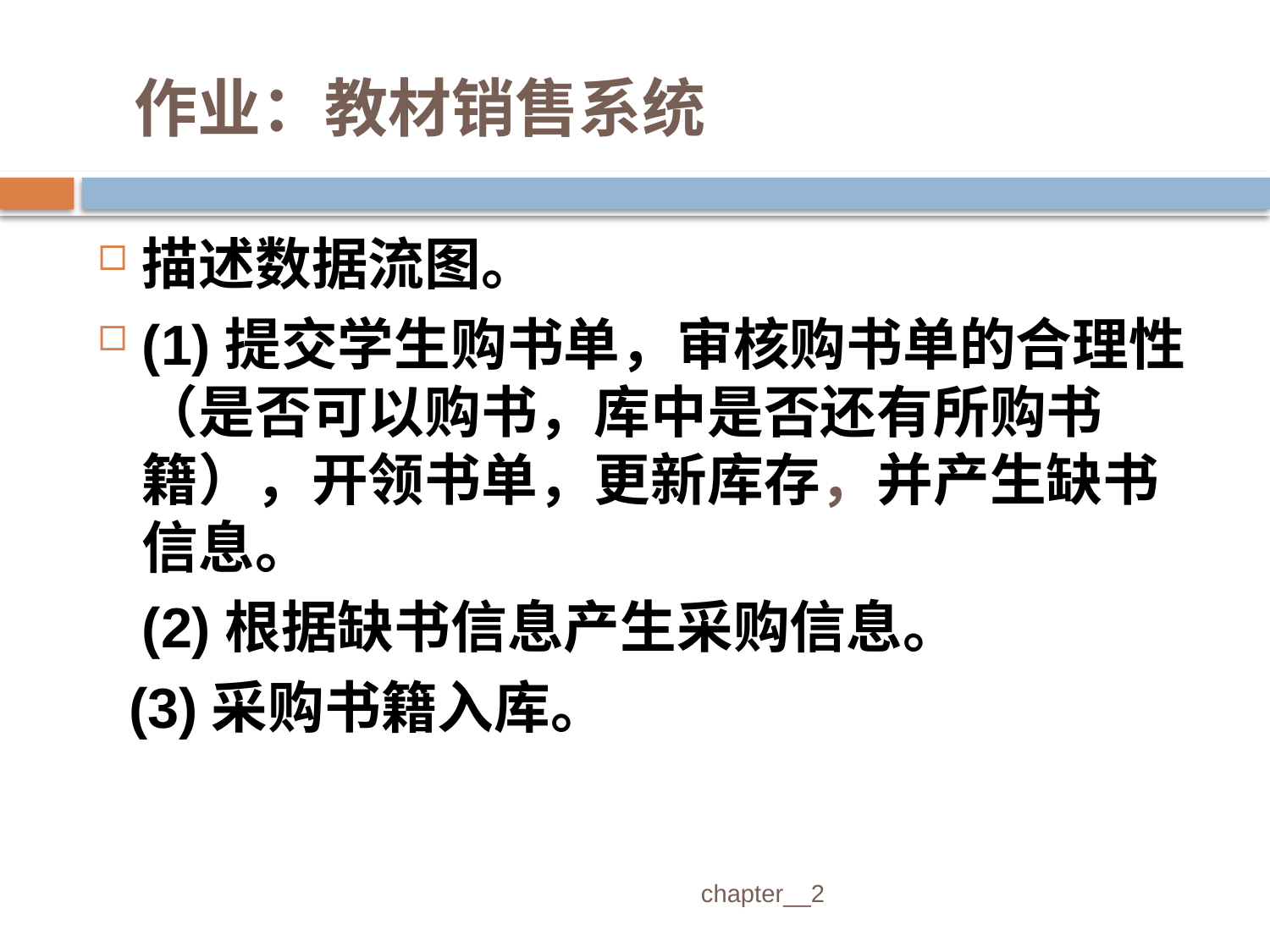

# 作业：教材销售系统
67
描述数据流图。
(1)提交学生购书单，审核购书单的合理性（是否可以购书，库中是否还有所购书籍），开领书单，更新库存，并产生缺书信息。
	(2)根据缺书信息产生采购信息。
  (3)采购书籍入库。
 chapter__2